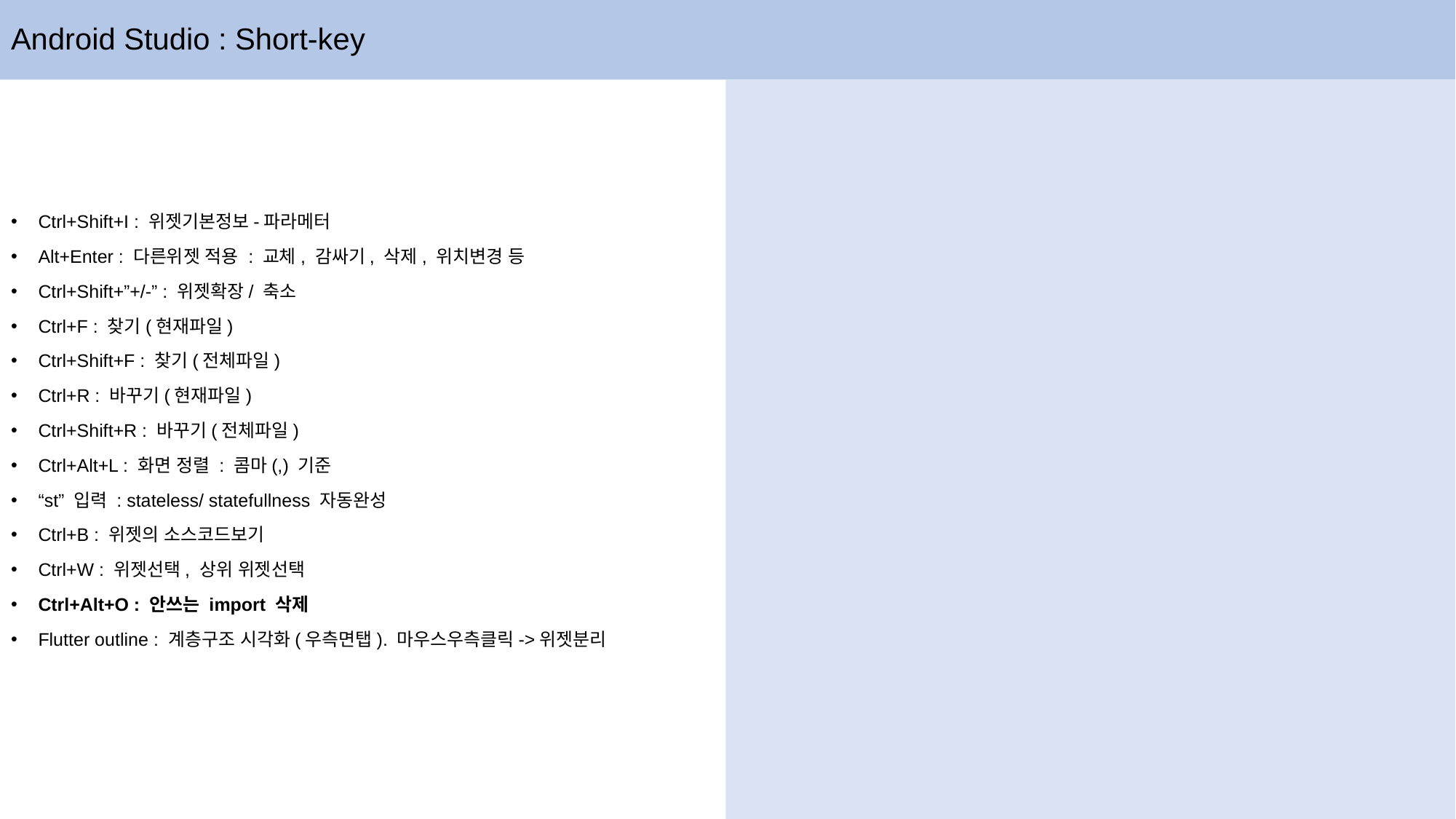

# Android Studio : Short-key

Ctrl+Shift+I : 위젯기본정보-파라메터
Alt+Enter : 다른위젯 적용 : 교체, 감싸기, 삭제, 위치변경 등
Ctrl+Shift+”+/-” : 위젯확장/ 축소
Ctrl+F : 찾기(현재파일)
Ctrl+Shift+F : 찾기(전체파일)
Ctrl+R : 바꾸기(현재파일)
Ctrl+Shift+R : 바꾸기(전체파일)
Ctrl+Alt+L : 화면 정렬 : 콤마(,) 기준
“st” 입력 : stateless/ statefullness 자동완성
Ctrl+B : 위젯의 소스코드보기
Ctrl+W : 위젯선택, 상위 위젯선택
Ctrl+Alt+O : 안쓰는 import 삭제
Flutter outline : 계층구조 시각화(우측면탭). 마우스우측클릭->위젯분리